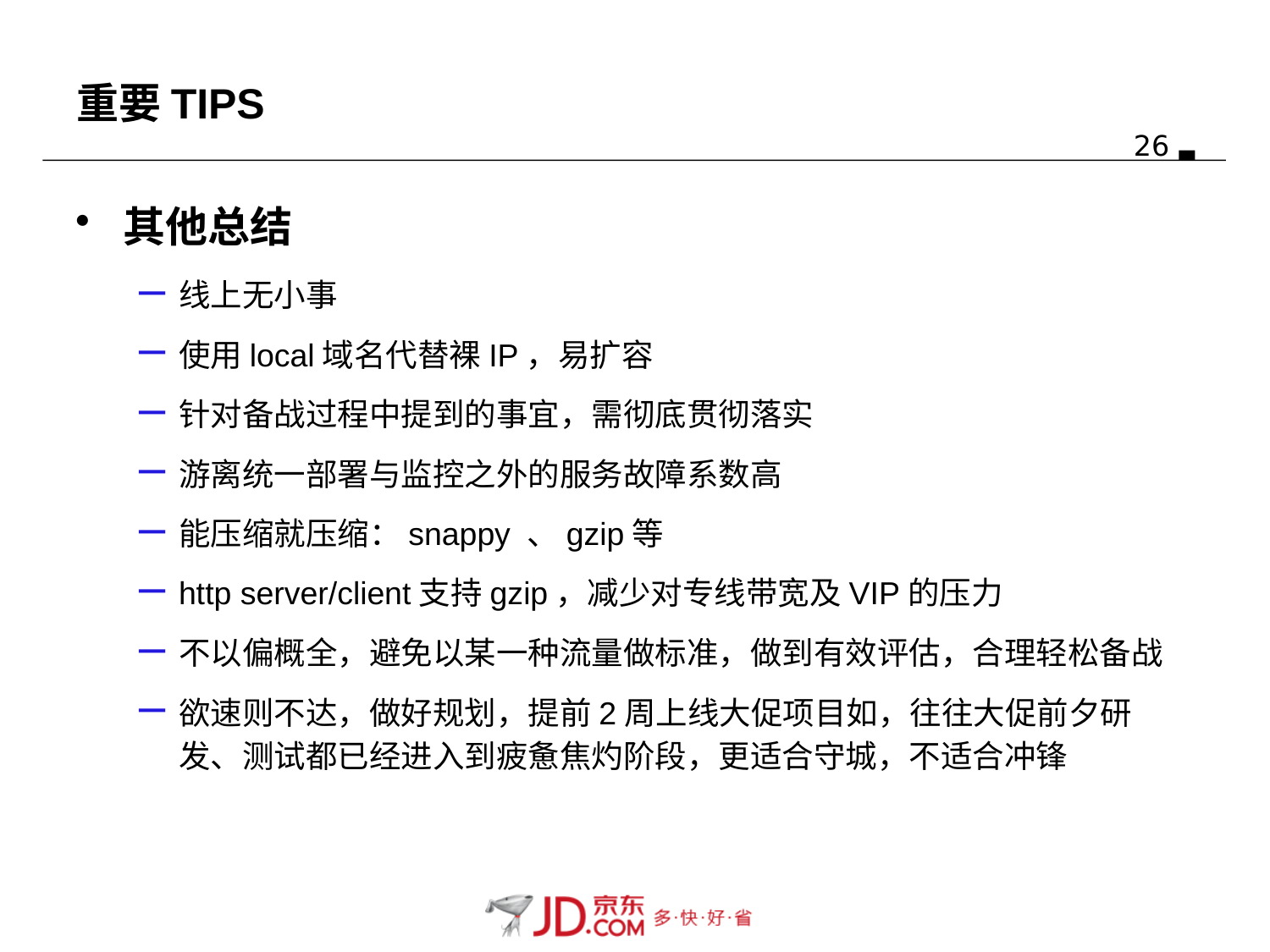

# 重要TIPS
其他总结
线上无小事
使用local域名代替裸IP，易扩容
针对备战过程中提到的事宜，需彻底贯彻落实
游离统一部署与监控之外的服务故障系数高
能压缩就压缩：snappy 、gzip等
http server/client支持gzip，减少对专线带宽及VIP的压力
不以偏概全，避免以某一种流量做标准，做到有效评估，合理轻松备战
欲速则不达，做好规划，提前2周上线大促项目如，往往大促前夕研发、测试都已经进入到疲惫焦灼阶段，更适合守城，不适合冲锋